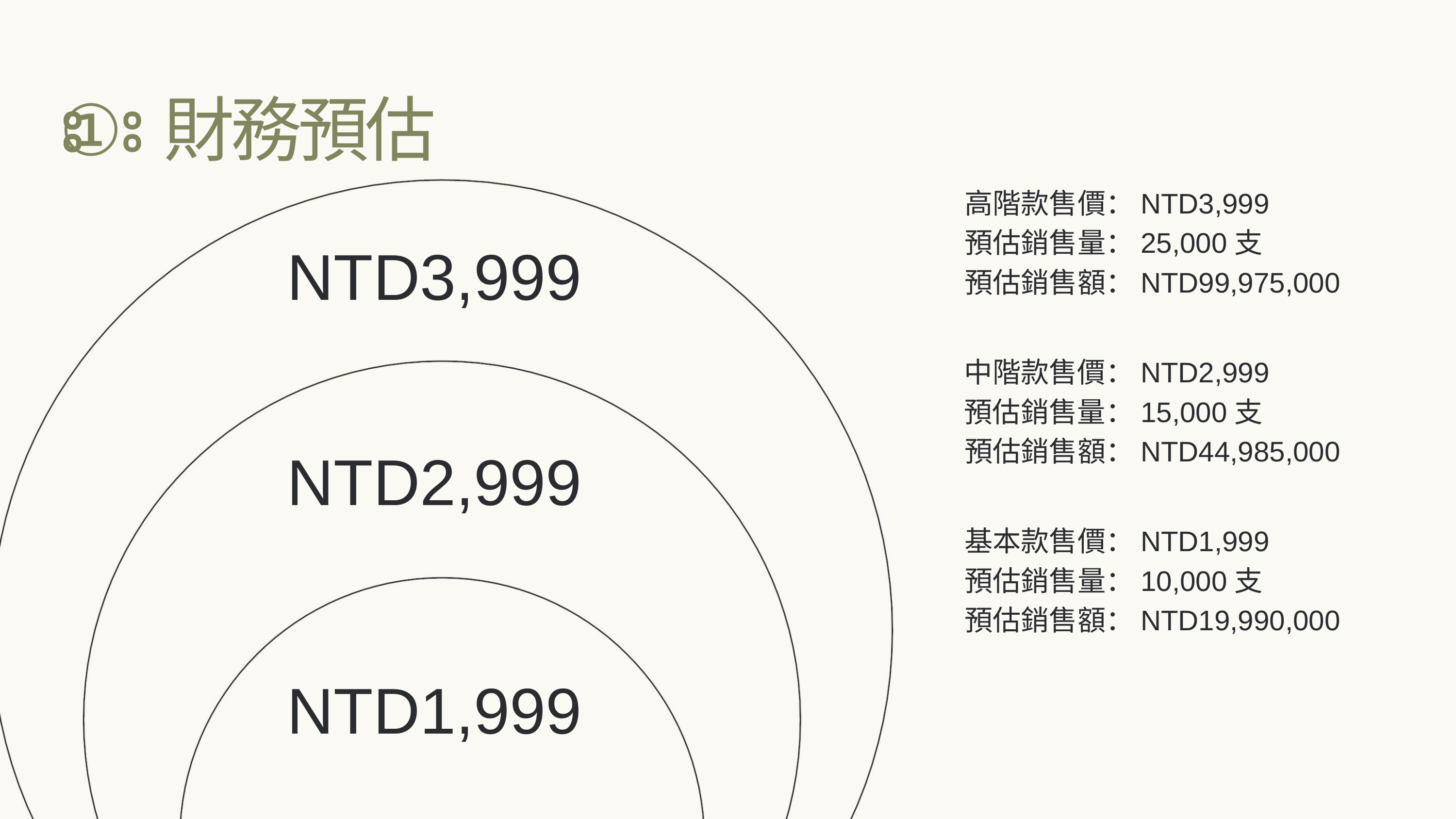

①ꢁ財務預估
高階款售價：NTD3,999
預估銷售量：25,000支
預估銷售額：NTD99,975,000
NTD3,999
中階款售價：NTD2,999
預估銷售量：15,000支
預估銷售額：NTD44,985,000
NTD2,999
NTD1,999
基本款售價：NTD1,999
預估銷售量：10,000支
預估銷售額：NTD19,990,000